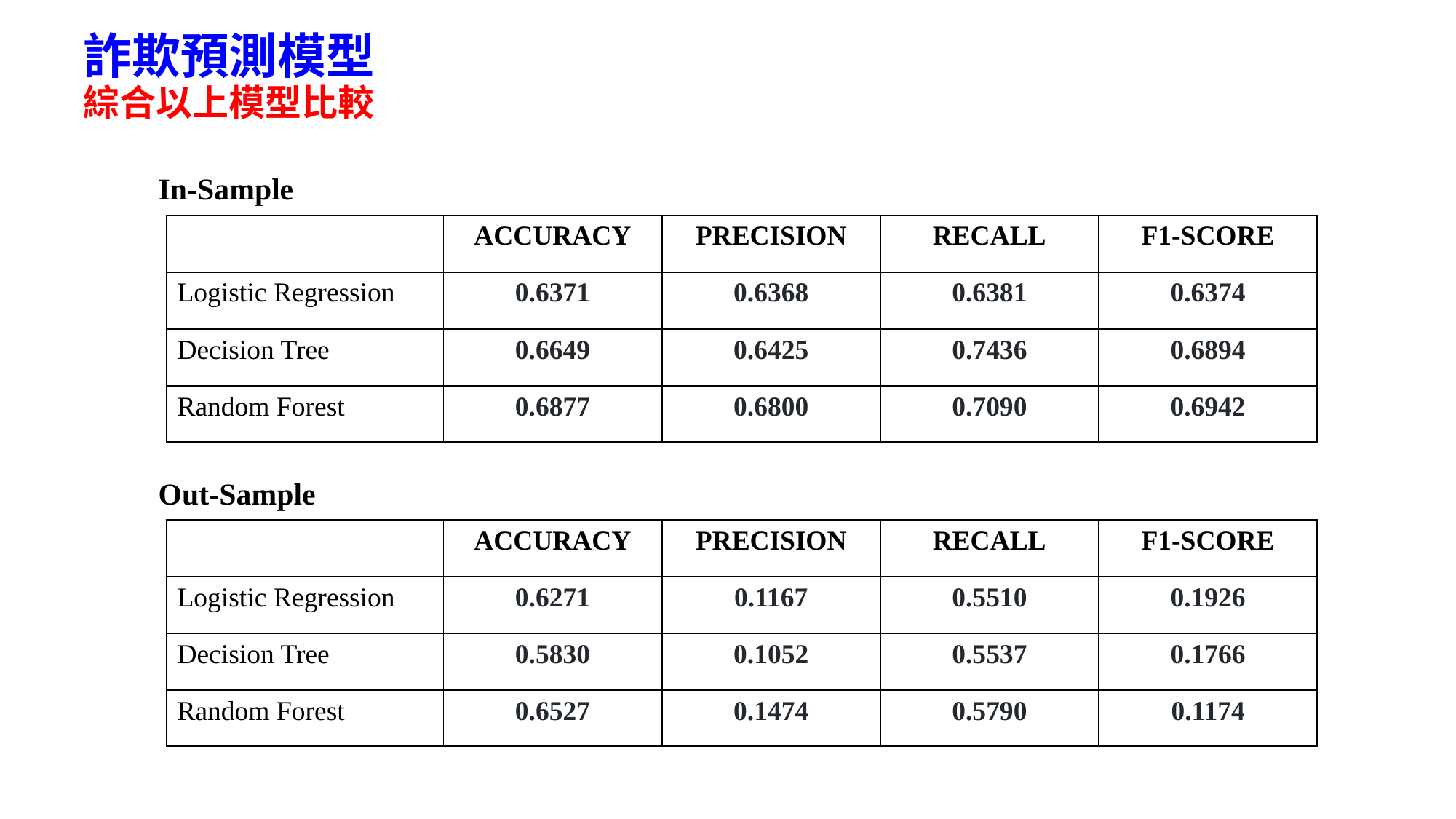

詐欺預測模型
綜合以上模型比較
In-Sample
|  | ACCURACY | PRECISION | RECALL | F1-SCORE |
| --- | --- | --- | --- | --- |
| Logistic Regression | 0.6371 | 0.6368 | 0.6381 | 0.6374 |
| Decision Tree | 0.6649 | 0.6425 | 0.7436 | 0.6894 |
| Random Forest | 0.6877 | 0.6800 | 0.7090 | 0.6942 |
Out-Sample
|  | ACCURACY | PRECISION | RECALL | F1-SCORE |
| --- | --- | --- | --- | --- |
| Logistic Regression | 0.6271 | 0.1167 | 0.5510 | 0.1926 |
| Decision Tree | 0.5830 | 0.1052 | 0.5537 | 0.1766 |
| Random Forest | 0.6527 | 0.1474 | 0.5790 | 0.1174 |